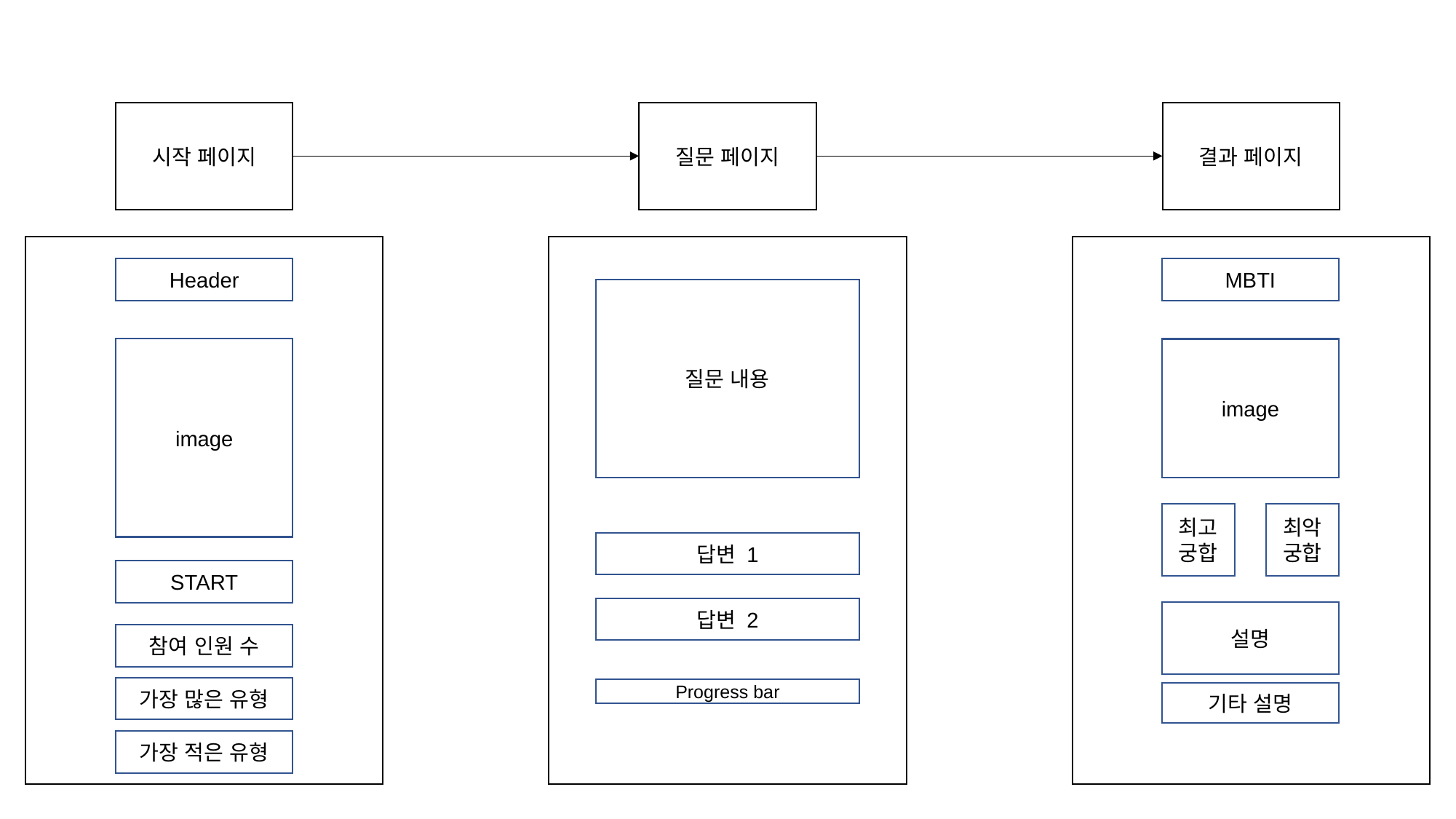

시작 페이지
질문 페이지
결과 페이지

Header
MBTI
질문 내용
image
image
최고궁합
최악궁합
답변 1
START
답변 2
설명
참여 인원 수
가장 많은 유형
Progress bar
기타 설명
가장 적은 유형